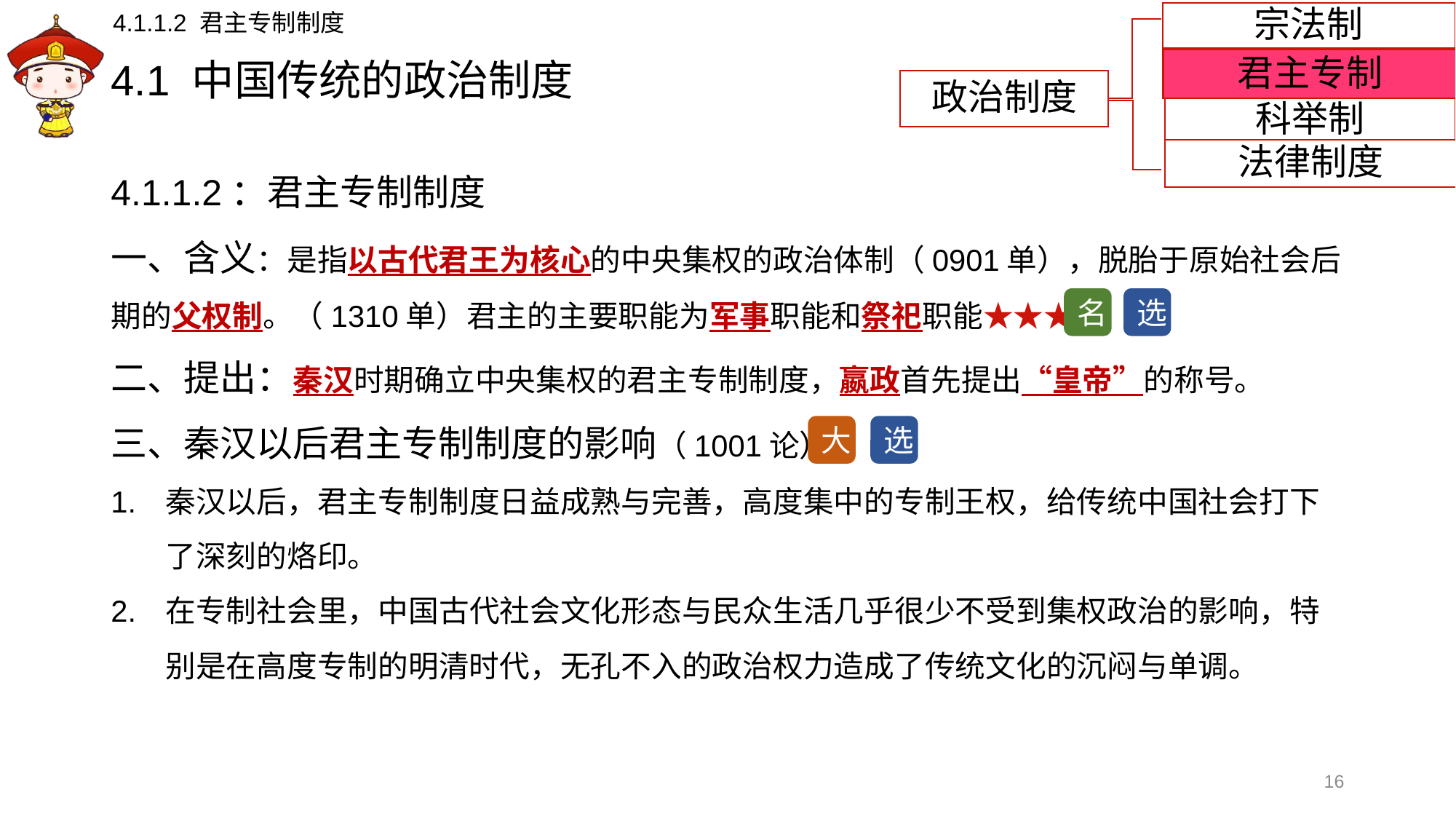

4.1.1.2 君主专制制度
宗法制

# 4.1 中国传统的政治制度
君主专制
政治制度
科举制

法律制度
4.1.1.2：君主专制制度
一、含义：是指以古代君王为核心的中央集权的政治体制（0901单），脱胎于原始社会后期的父权制。（1310单）君主的主要职能为军事职能和祭祀职能★★★
二、提出：秦汉时期确立中央集权的君主专制制度，嬴政首先提出“皇帝”的称号。
三、秦汉以后君主专制制度的影响（1001论）
秦汉以后，君主专制制度日益成熟与完善，高度集中的专制王权，给传统中国社会打下了深刻的烙印。
在专制社会里，中国古代社会文化形态与民众生活几乎很少不受到集权政治的影响，特别是在高度专制的明清时代，无孔不入的政治权力造成了传统文化的沉闷与单调。
选
名
选
大
16